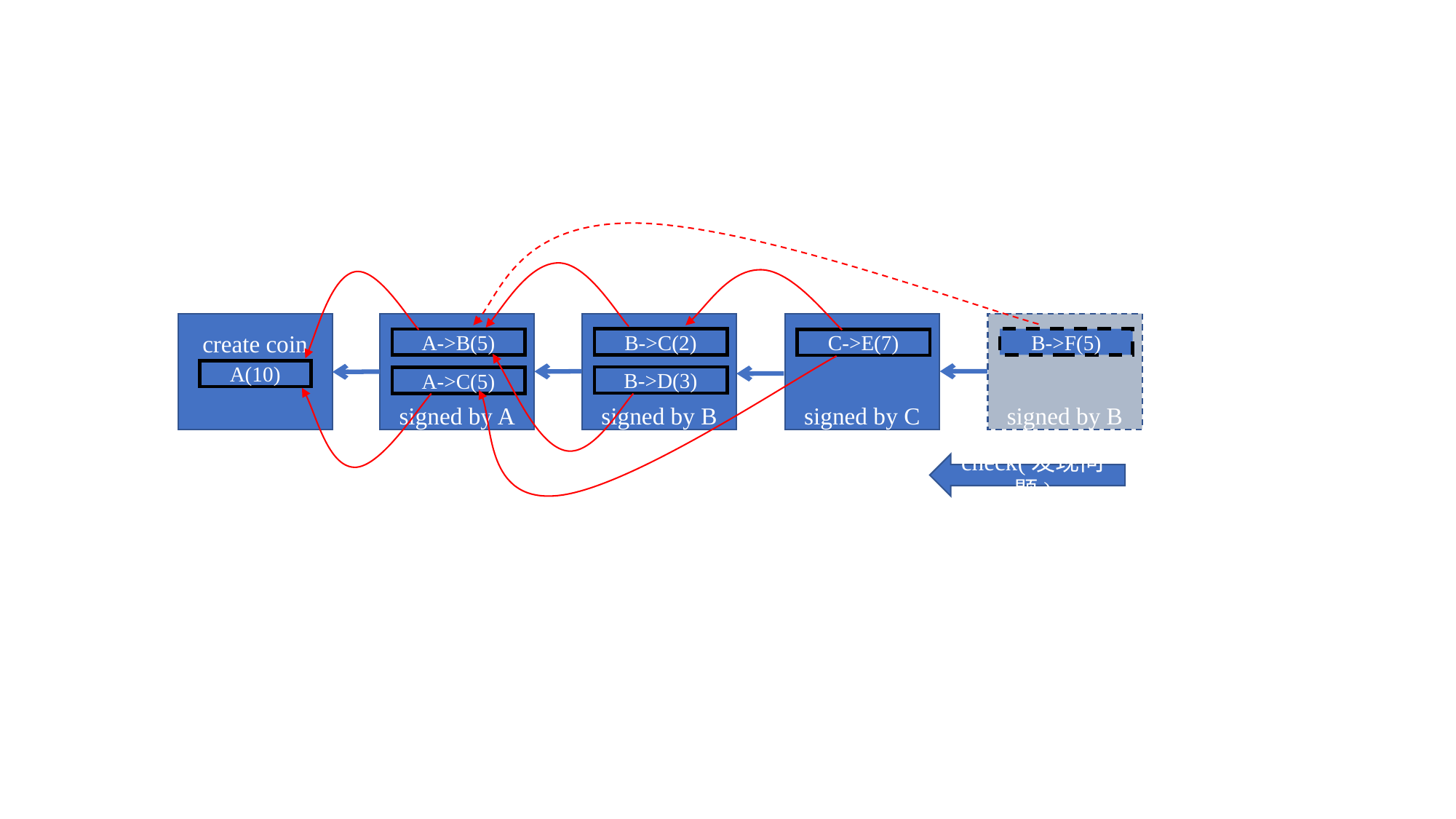

signed by B
B->F(5)

signed by B
B->C(2)
B->D(3)

signed by A
A->B(5)
A->C(5)
create coin

signed by C
C->E(7)

A(10)

check(发现问题)